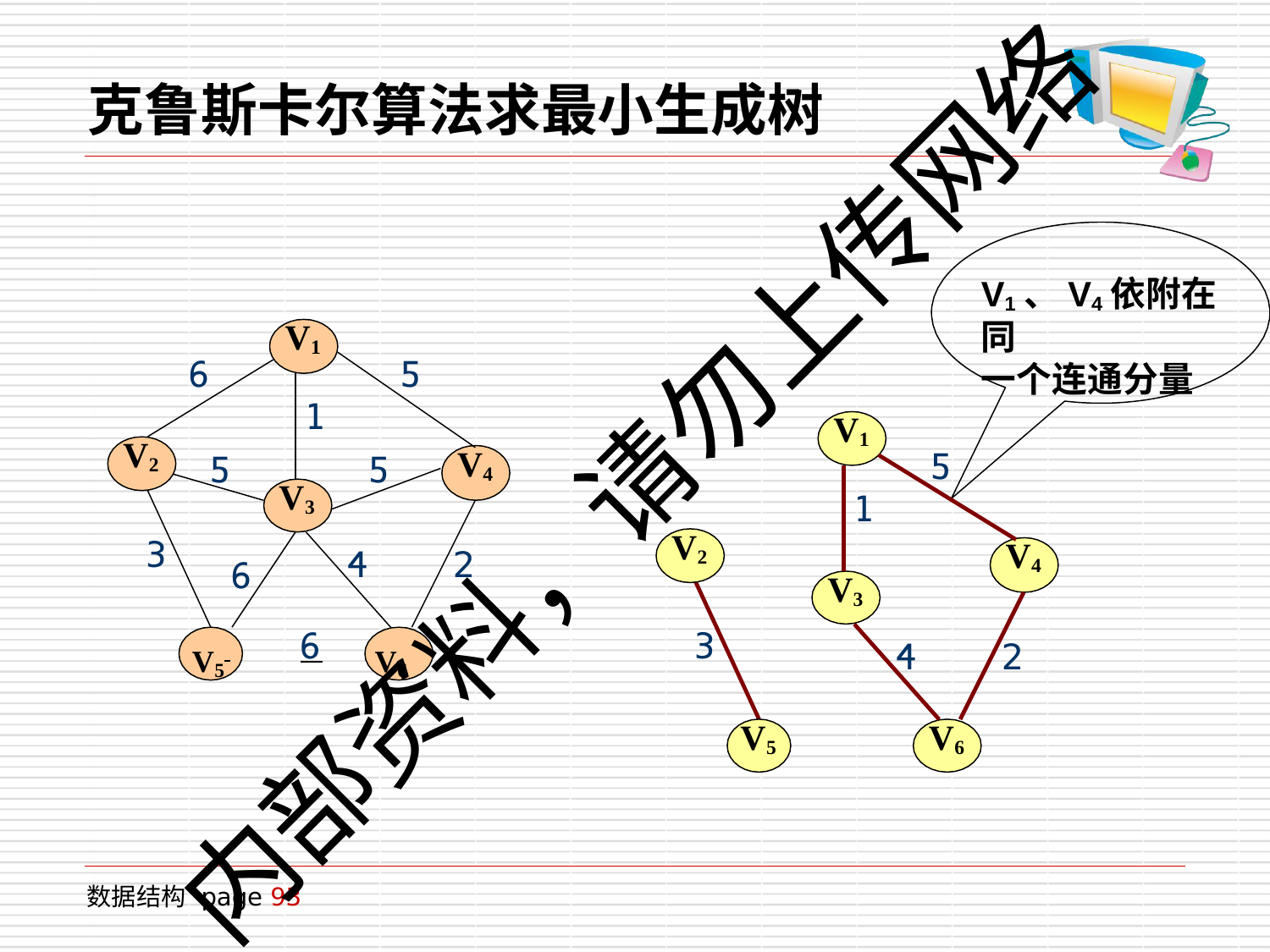

# 克鲁斯卡尔算法求最小生成树

V1、V4依附在同
一个连通分量
V1

6
5

1
V1

V2
内部资料，请勿上传网络

V4
5
5
5

V3

1

V2

3
V4

4
2
6
V3

V5 	6	V6
3

4
2
V5
V6

数据结构 page 93